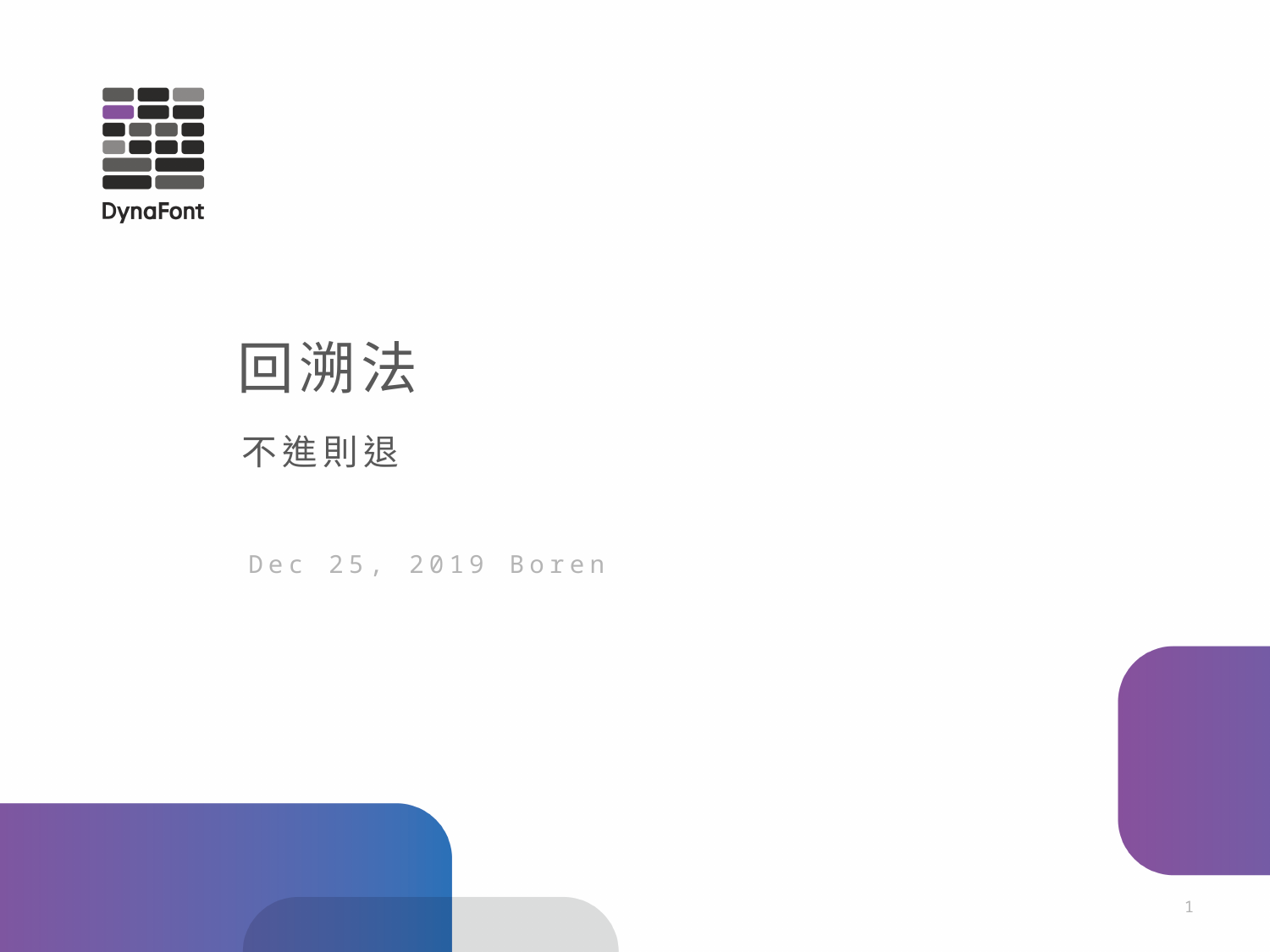

# 回溯法
不進則退
Dec 25, 2019 Boren
1